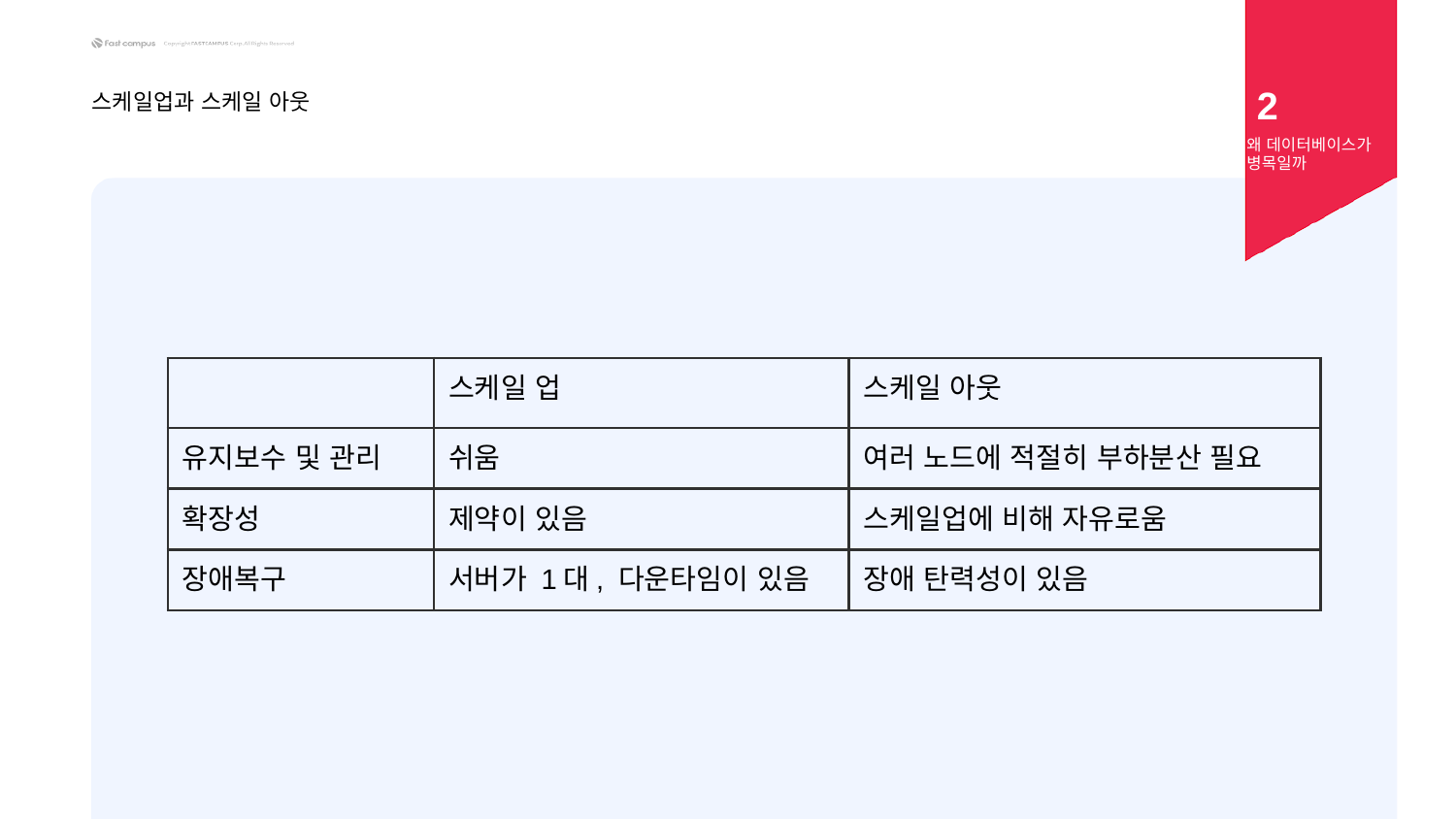

2
스케일업과 스케일 아웃
왜 데이터베이스가 병목일까
|  | 스케일 업 | 스케일 아웃 |
| --- | --- | --- |
| 유지보수 및 관리 | 쉬움 | 여러 노드에 적절히 부하분산 필요 |
| 확장성 | 제약이 있음 | 스케일업에 비해 자유로움 |
| 장애복구 | 서버가 1대, 다운타임이 있음 | 장애 탄력성이 있음 |